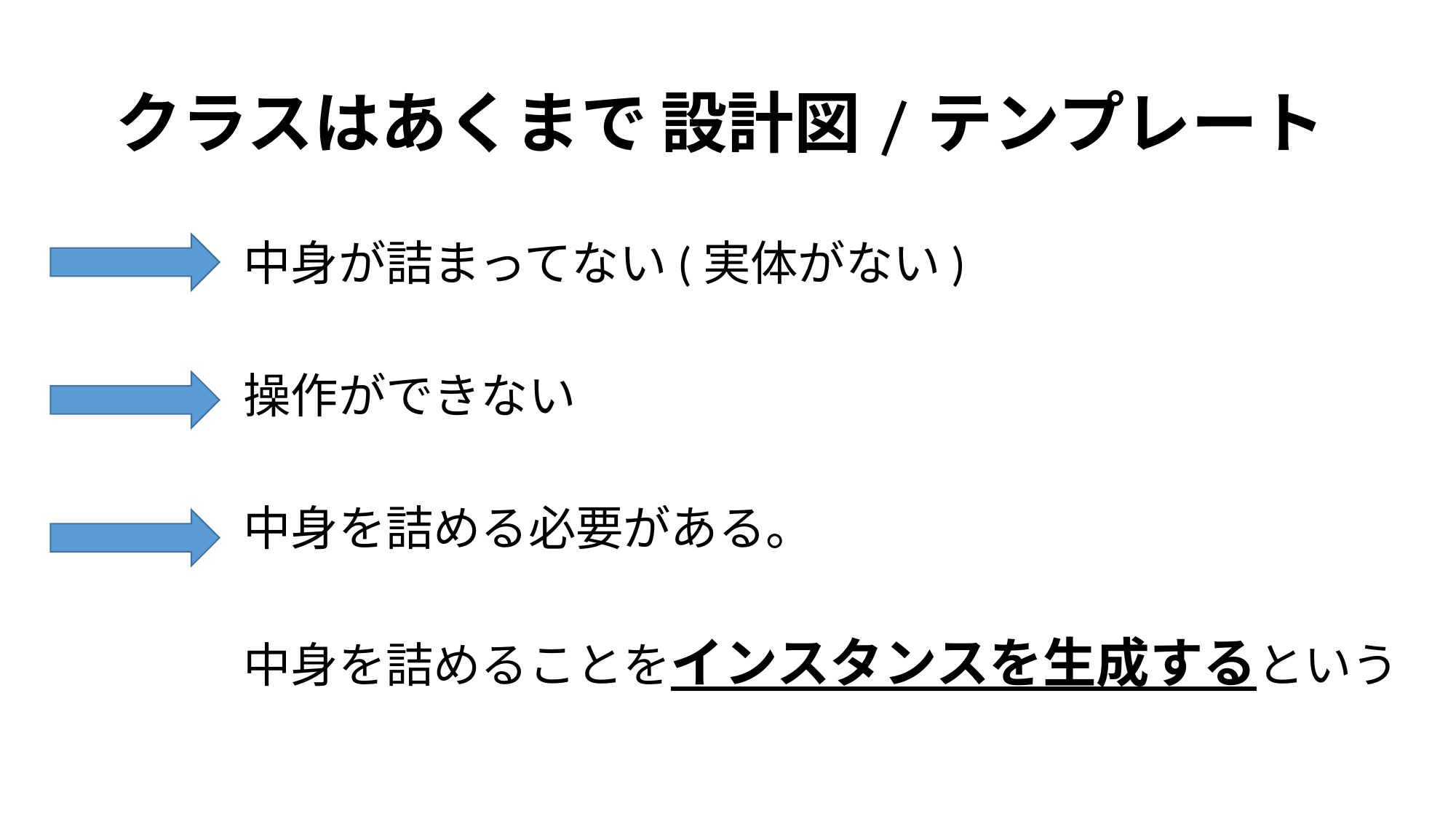

# クラスはあくまで	設計図/テンプレート

中身が詰まってない(実体がない)

操作ができない

中身を詰める必要がある。

中身を詰めることをインスタンスを生成するという